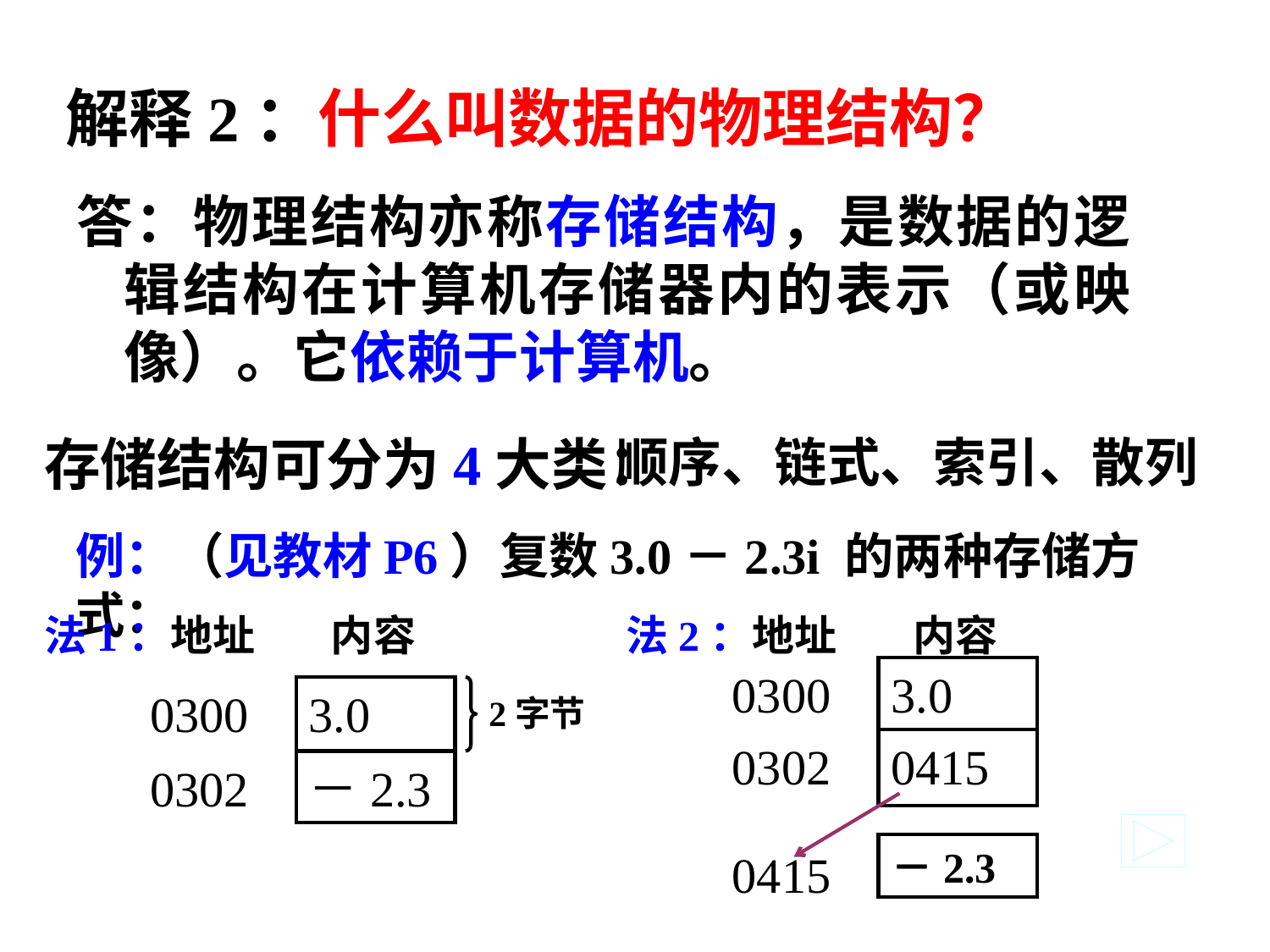

# 解释2：什么叫数据的物理结构？
答：物理结构亦称存储结构，是数据的逻辑结构在计算机存储器内的表示（或映像）。它依赖于计算机。
存储结构可分为4大类：
顺序、链式、索引、散列
例：（见教材P6）复数3.0－2.3i 的两种存储方式：
法1：地址        内容
法2：地址        内容
0300
3.0
0302
0415
－2.3
0415
2字节
0300
3.0
0302
－2.3